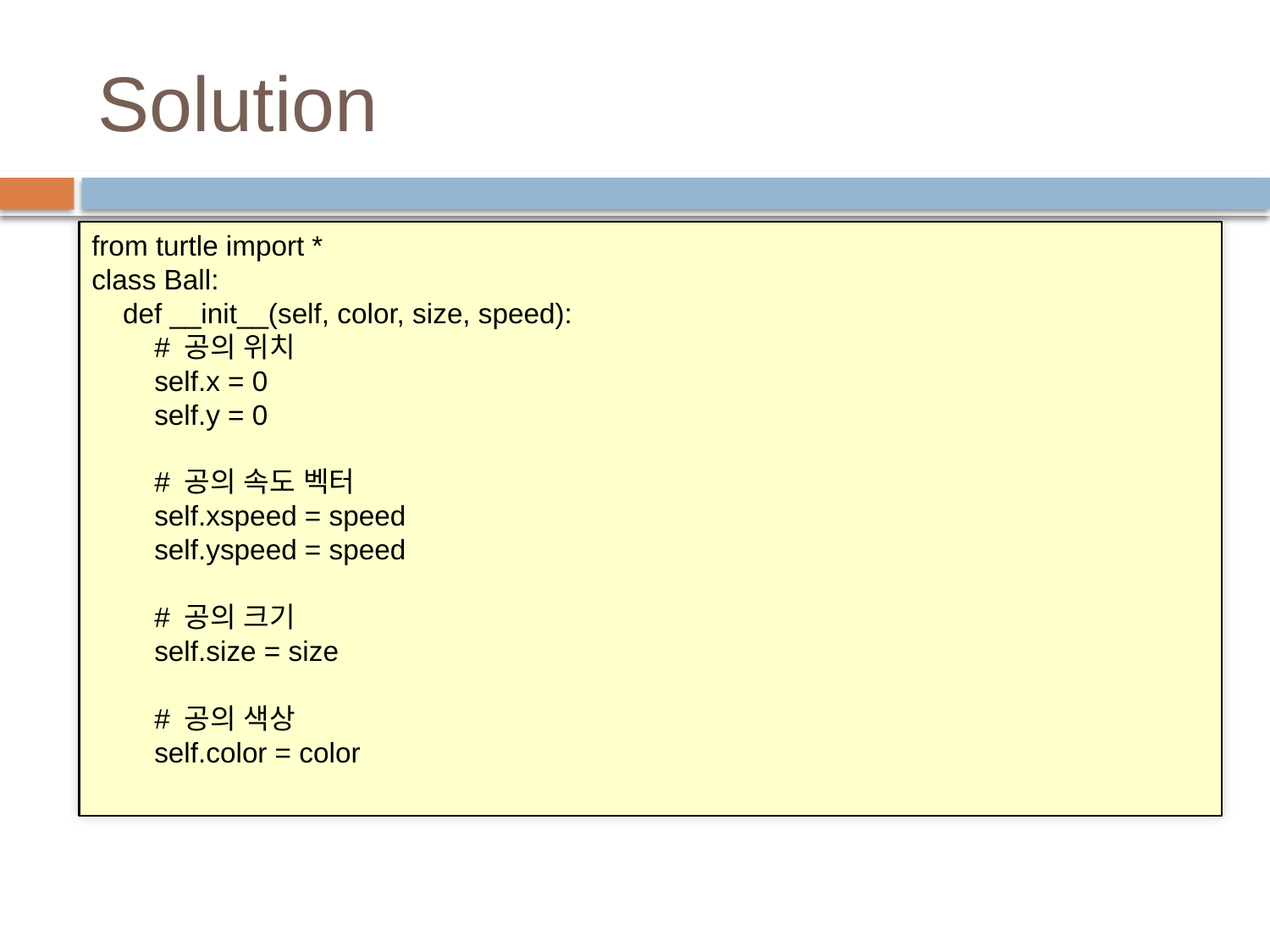

# Solution
from turtle import *
class Ball:
    def __init__(self, color, size, speed):
        # 공의 위치
        self.x = 0
        self.y = 0

        # 공의 속도 벡터
        self.xspeed = speed
        self.yspeed = speed

        # 공의 크기
        self.size = size

        # 공의 색상
        self.color = color